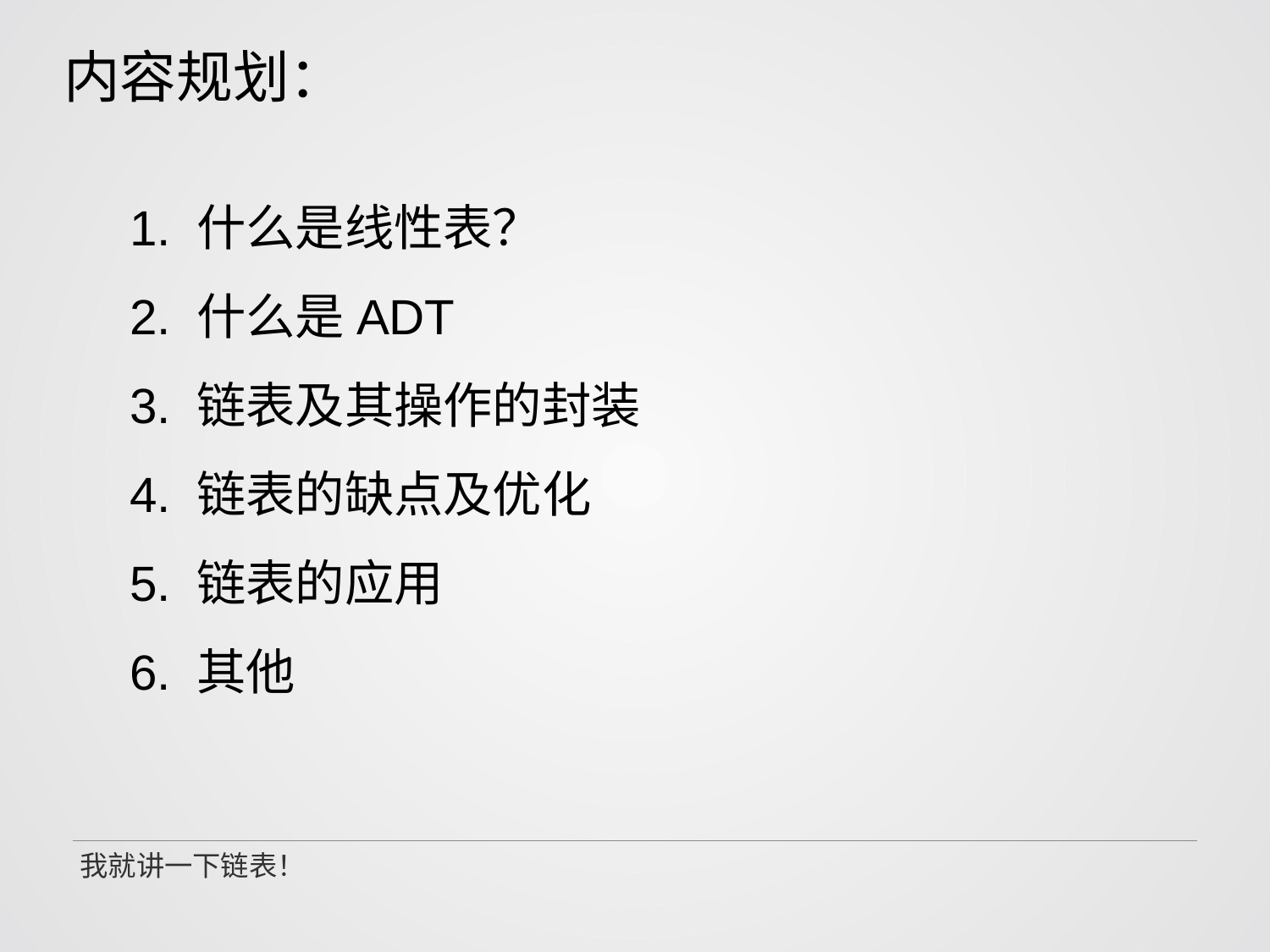

内容规划：
1. 什么是线性表？
2. 什么是ADT
3. 链表及其操作的封装
4. 链表的缺点及优化
5. 链表的应用
6. 其他
我就讲一下链表！